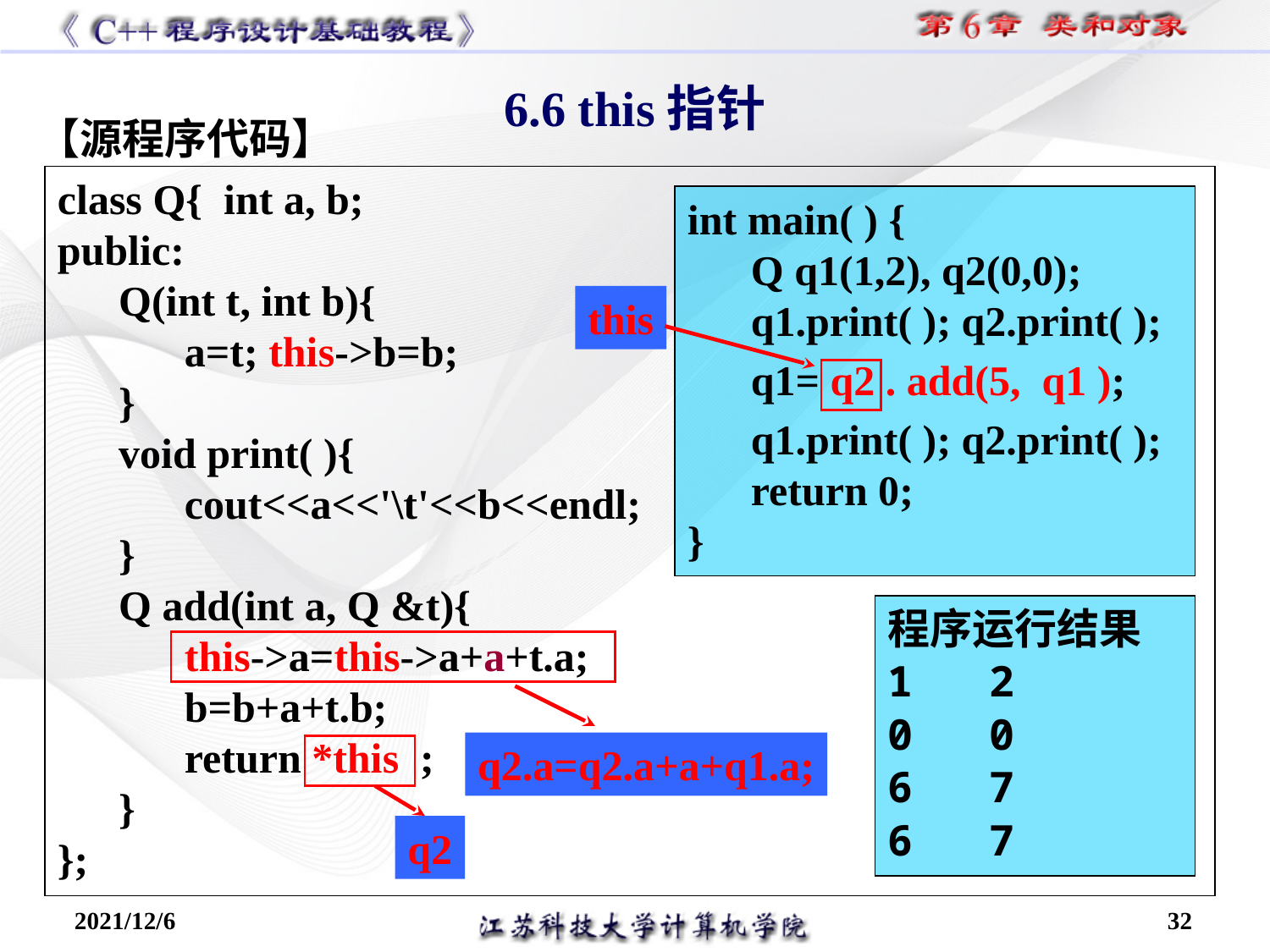

6.6 this指针
【源程序代码】
class Q{  int a, b;
public:
Q(int t, int b){
a=t; this->b=b;
}
void print( ){
cout<<a<<'\t'<<b<<endl;
}
Q add(int a, Q &t){
this->a=this->a+a+t.a;
b=b+a+t.b;
return *this  ;
}
};
int main( ) {
Q q1(1,2), q2(0,0);
q1.print( ); q2.print( );
q1= q2 . add(5,  q1 );
q1.print( ); q2.print( );
return 0;
}
this

程序运行结果
1   2
0   0
6   7
6   7

q2.a=q2.a+a+q1.a;

q2